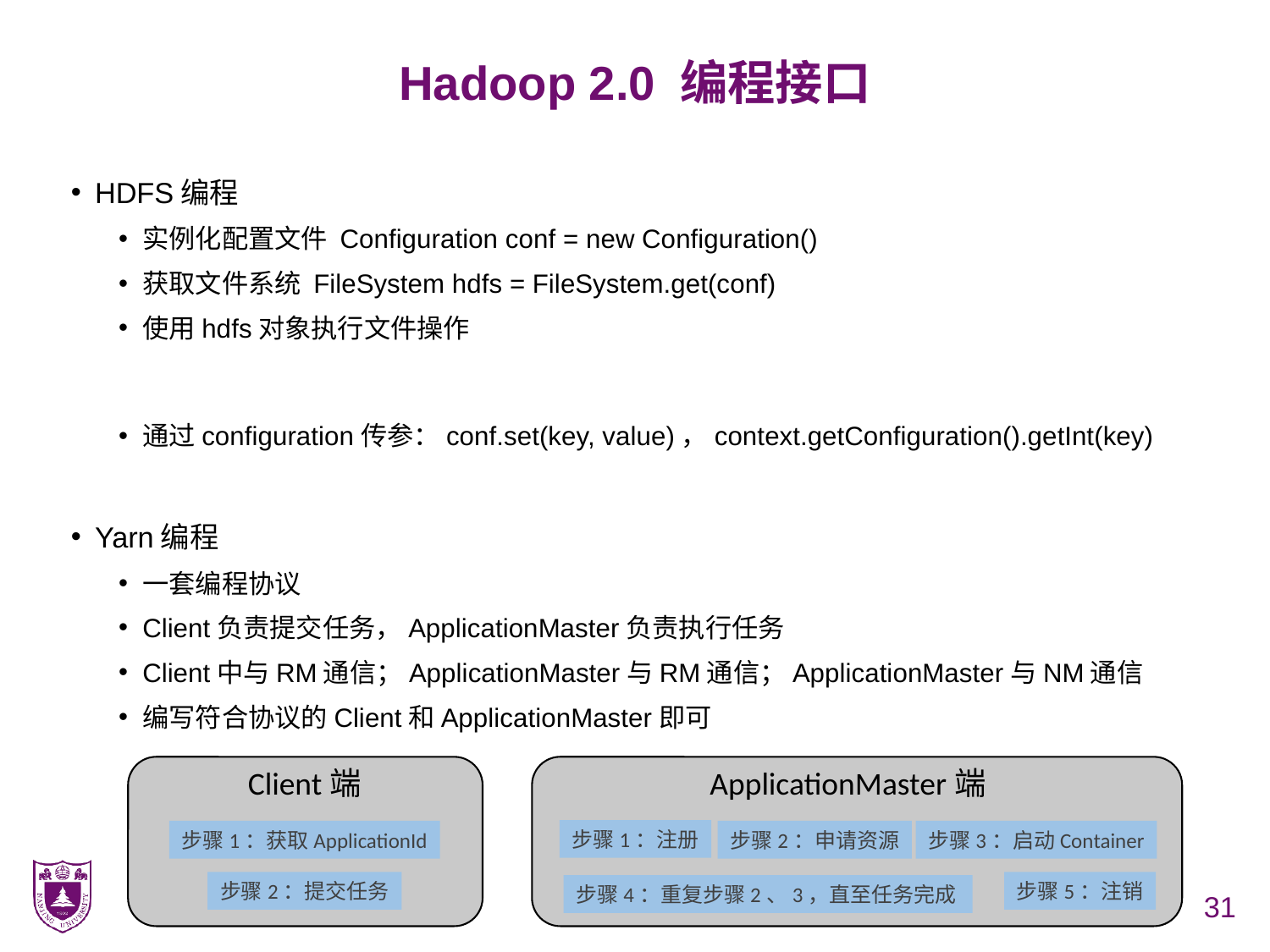

# Hadoop 2.0 编程接口
HDFS编程
实例化配置文件 Configuration conf = new Configuration()
获取文件系统 FileSystem hdfs = FileSystem.get(conf)
使用hdfs对象执行文件操作

通过configuration传参：conf.set(key, value)，context.getConfiguration().getInt(key)

Yarn编程
一套编程协议
Client负责提交任务，ApplicationMaster负责执行任务
Client中与RM通信；ApplicationMaster与RM通信；ApplicationMaster与NM通信
编写符合协议的Client和ApplicationMaster即可

Client端

ApplicationMaster端
步骤1：注册
步骤3：启动Container
步骤2：申请资源
步骤1：获取ApplicationId
步骤2：提交任务
步骤5：注销
步骤4：重复步骤2、3，直至任务完成
31